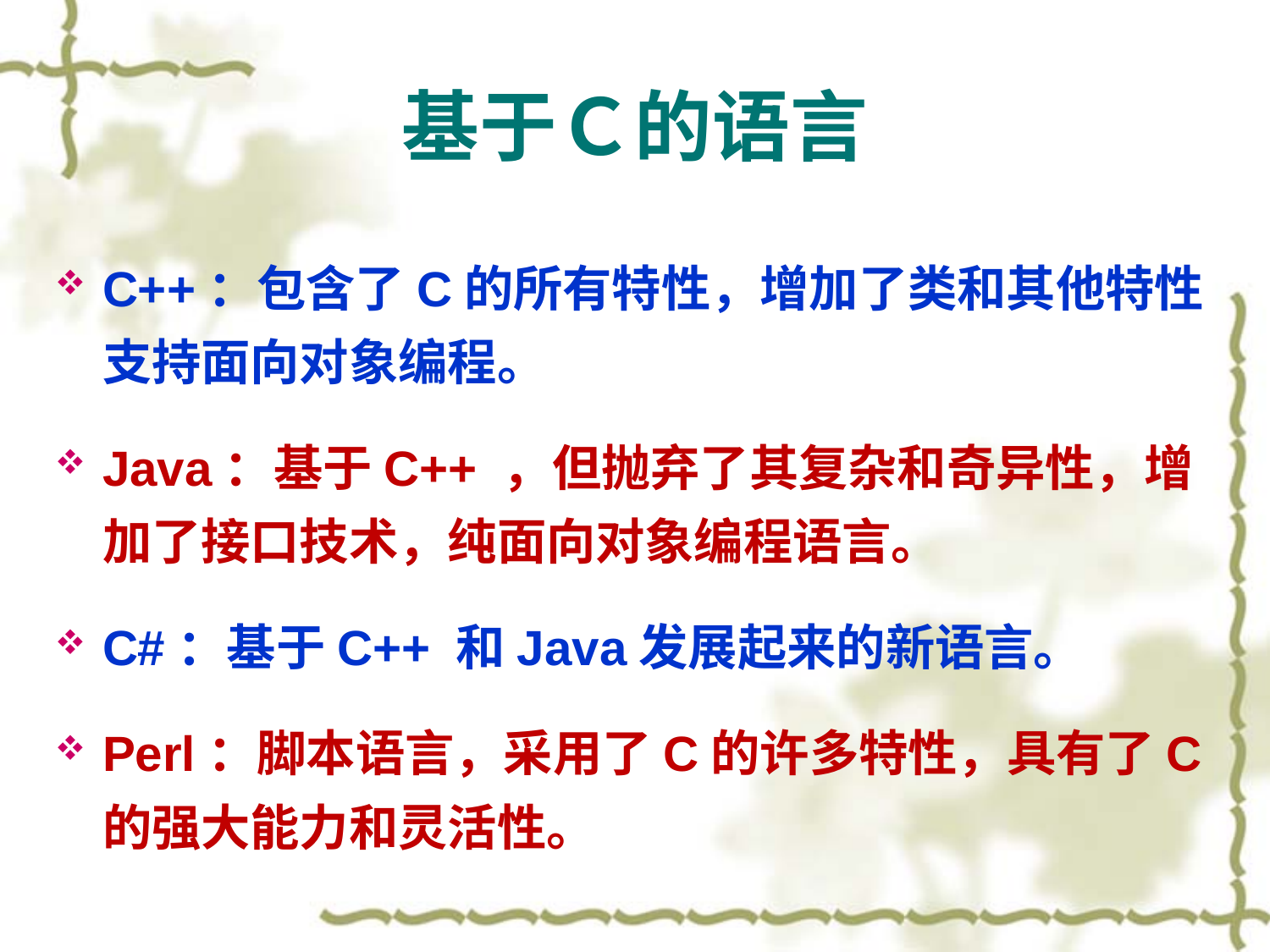

基于Ｃ的语言
C++：包含了C的所有特性，增加了类和其他特性支持面向对象编程。
Java：基于C++ ，但抛弃了其复杂和奇异性，增加了接口技术，纯面向对象编程语言。
C#：基于C++ 和Java发展起来的新语言。
Perl：脚本语言，采用了C的许多特性，具有了C的强大能力和灵活性。